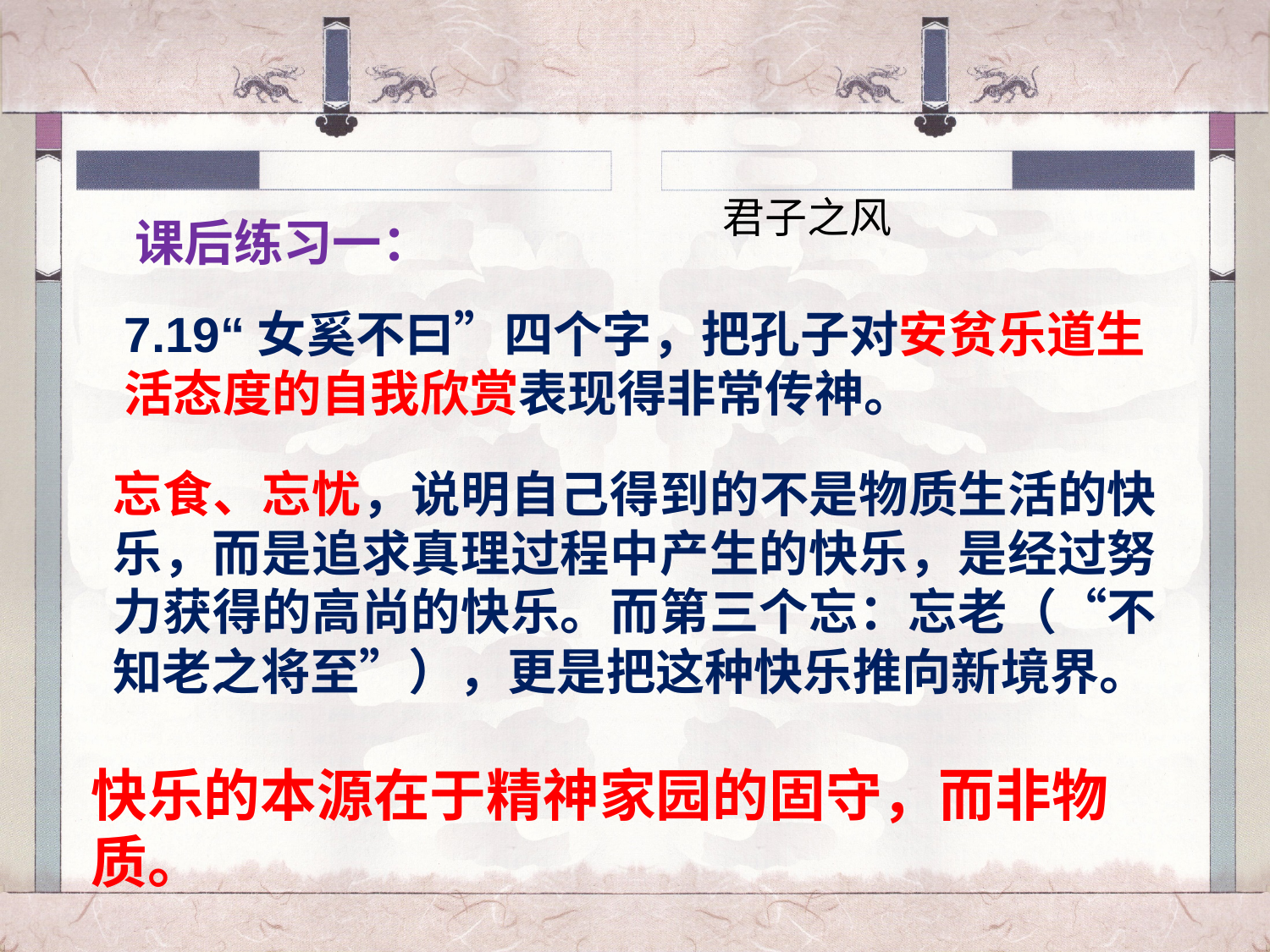

君子之风
课后练习一：
7.19“女奚不曰”四个字，把孔子对安贫乐道生活态度的自我欣赏表现得非常传神。

忘食、忘忧，说明自己得到的不是物质生活的快乐，而是追求真理过程中产生的快乐，是经过努力获得的高尚的快乐。而第三个忘：忘老（“不知老之将至”），更是把这种快乐推向新境界。

快乐的本源在于精神家园的固守，而非物质。